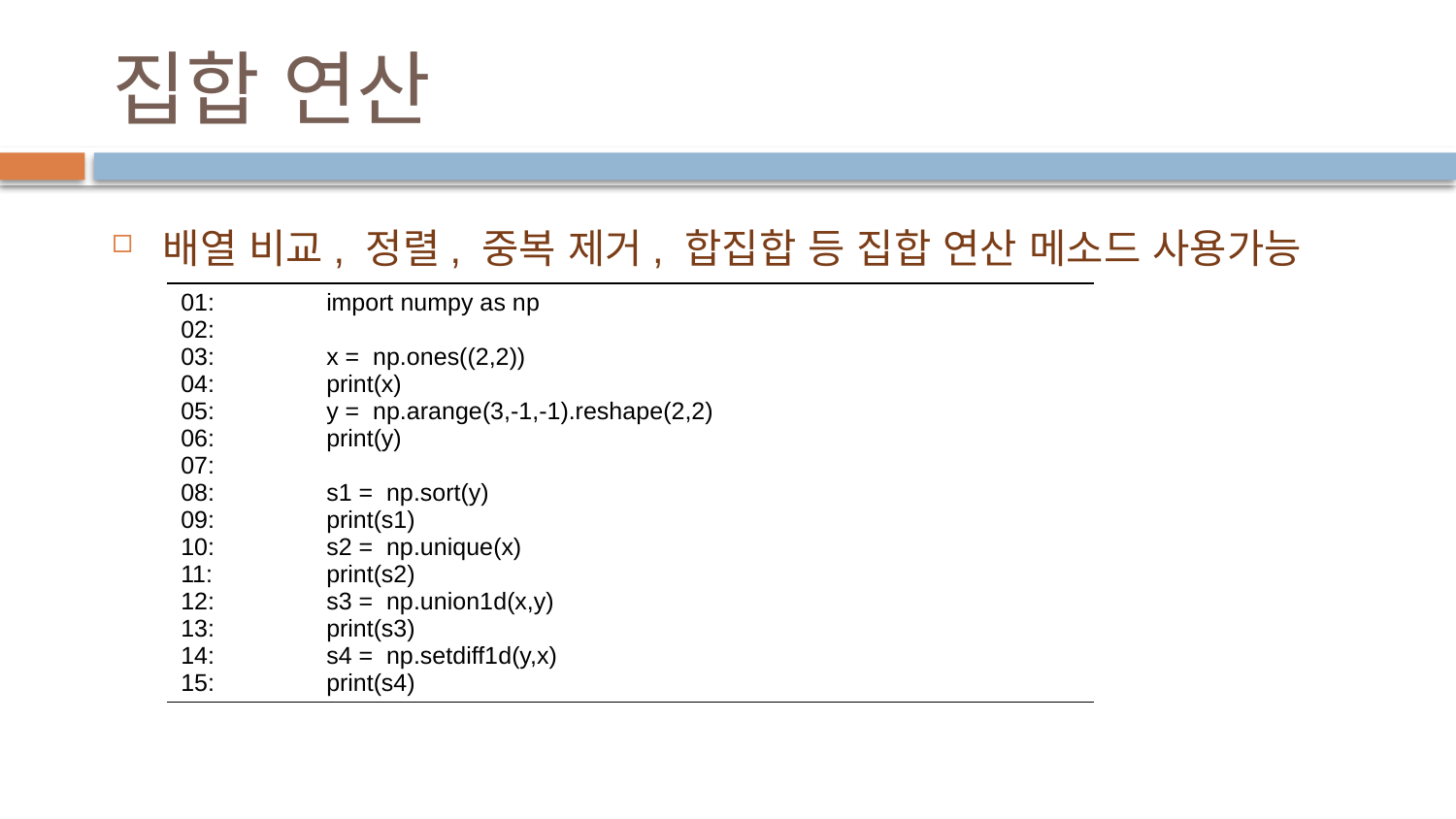

# 집합 연산
배열 비교, 정렬, 중복 제거, 합집합 등 집합 연산 메소드 사용가능
| 01: import numpy as np 02: 03: x = np.ones((2,2)) 04: print(x) 05: y = np.arange(3,-1,-1).reshape(2,2) 06: print(y) 07: 08: s1 = np.sort(y) 09: print(s1) 10: s2 = np.unique(x) 11: print(s2) 12: s3 = np.union1d(x,y) 13: print(s3) 14: s4 = np.setdiff1d(y,x) 15: print(s4) |
| --- |